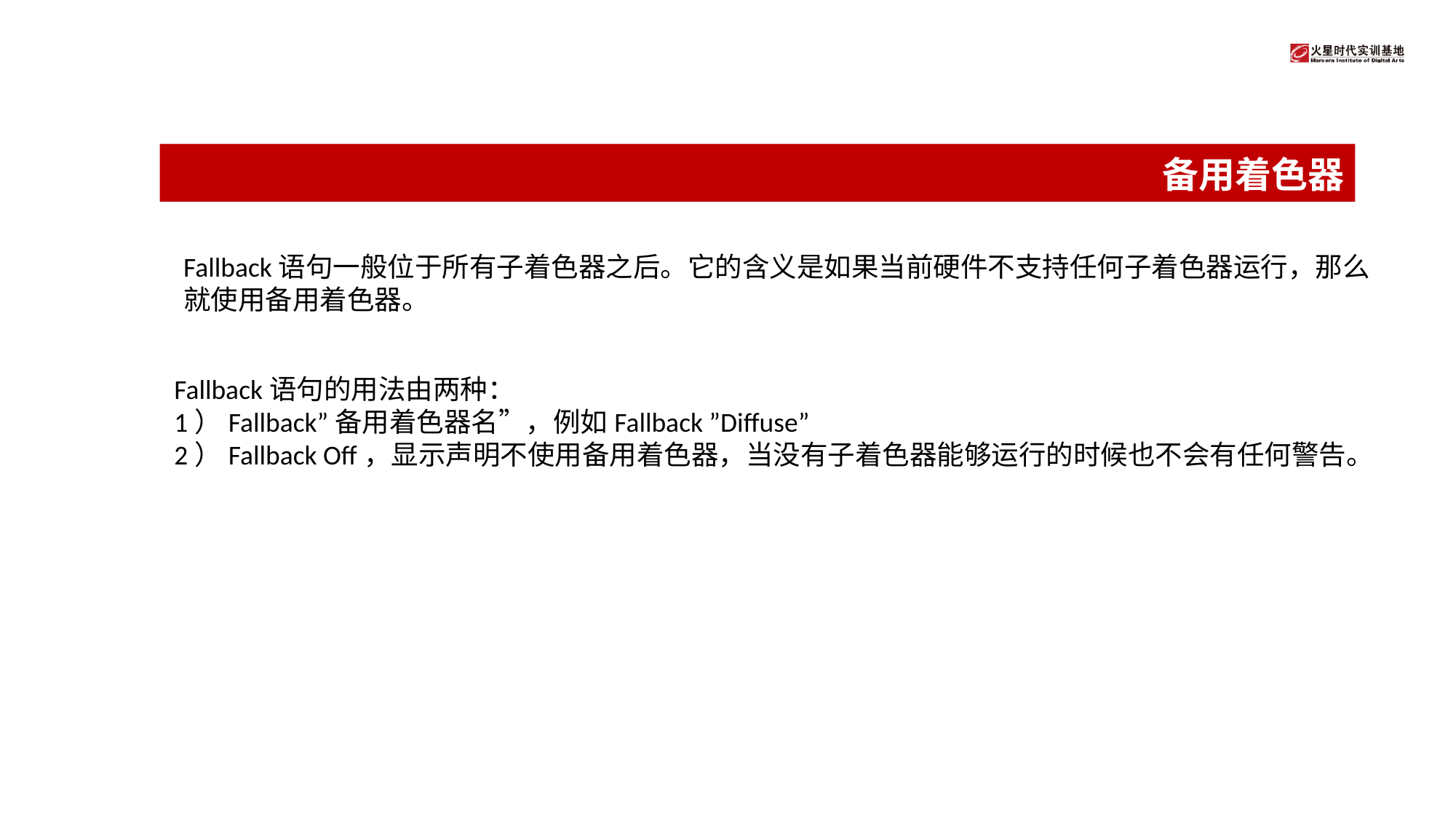

# 备用着色器
Fallback语句一般位于所有子着色器之后。它的含义是如果当前硬件不支持任何子着色器运行，那么
就使用备用着色器。
Fallback语句的用法由两种：
1）Fallback”备用着色器名”，例如Fallback ”Diffuse”
2）Fallback Off，显示声明不使用备用着色器，当没有子着色器能够运行的时候也不会有任何警告。